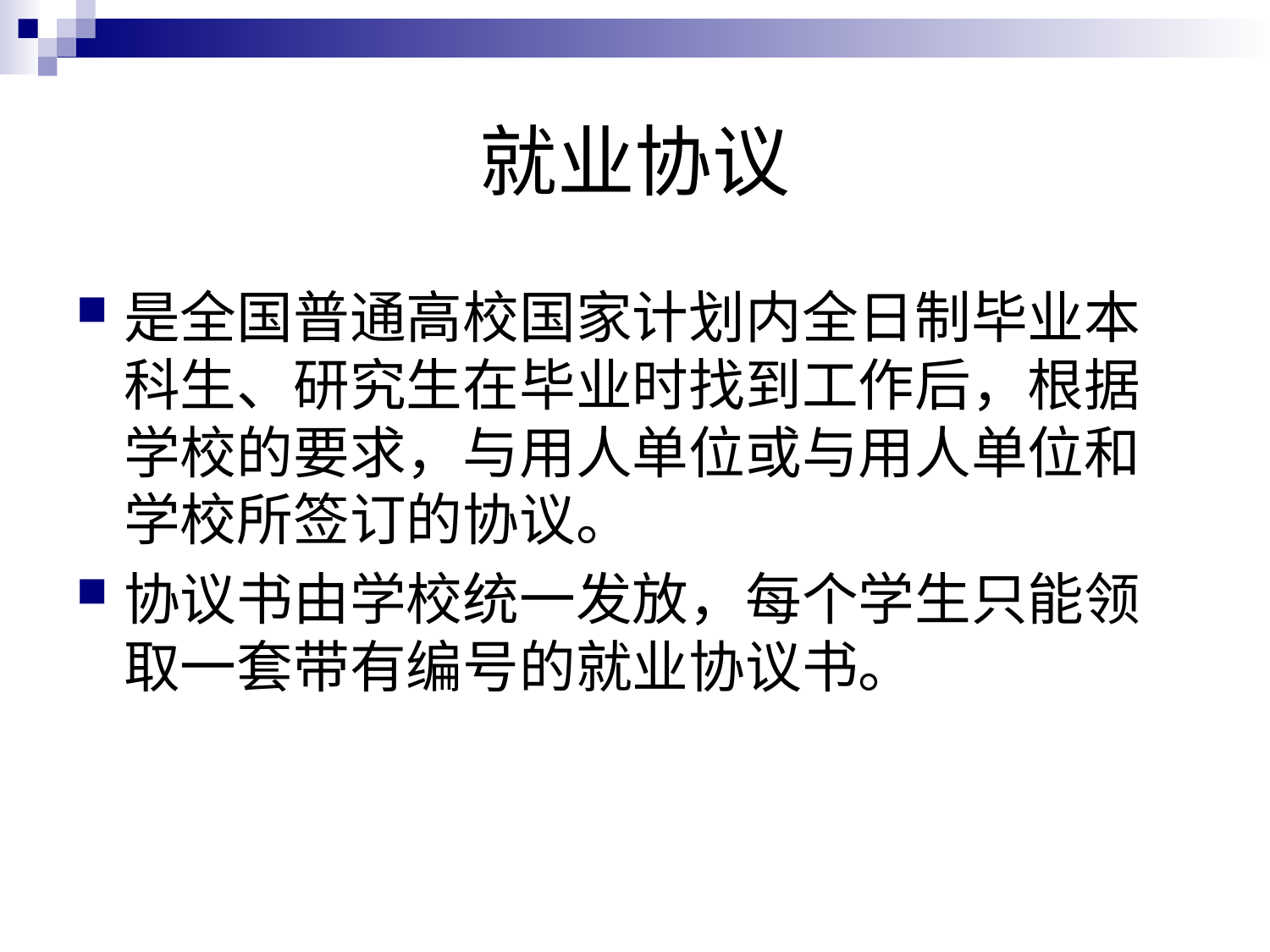

# 就业协议
是全国普通高校国家计划内全日制毕业本科生、研究生在毕业时找到工作后，根据学校的要求，与用人单位或与用人单位和学校所签订的协议。
协议书由学校统一发放，每个学生只能领取一套带有编号的就业协议书。